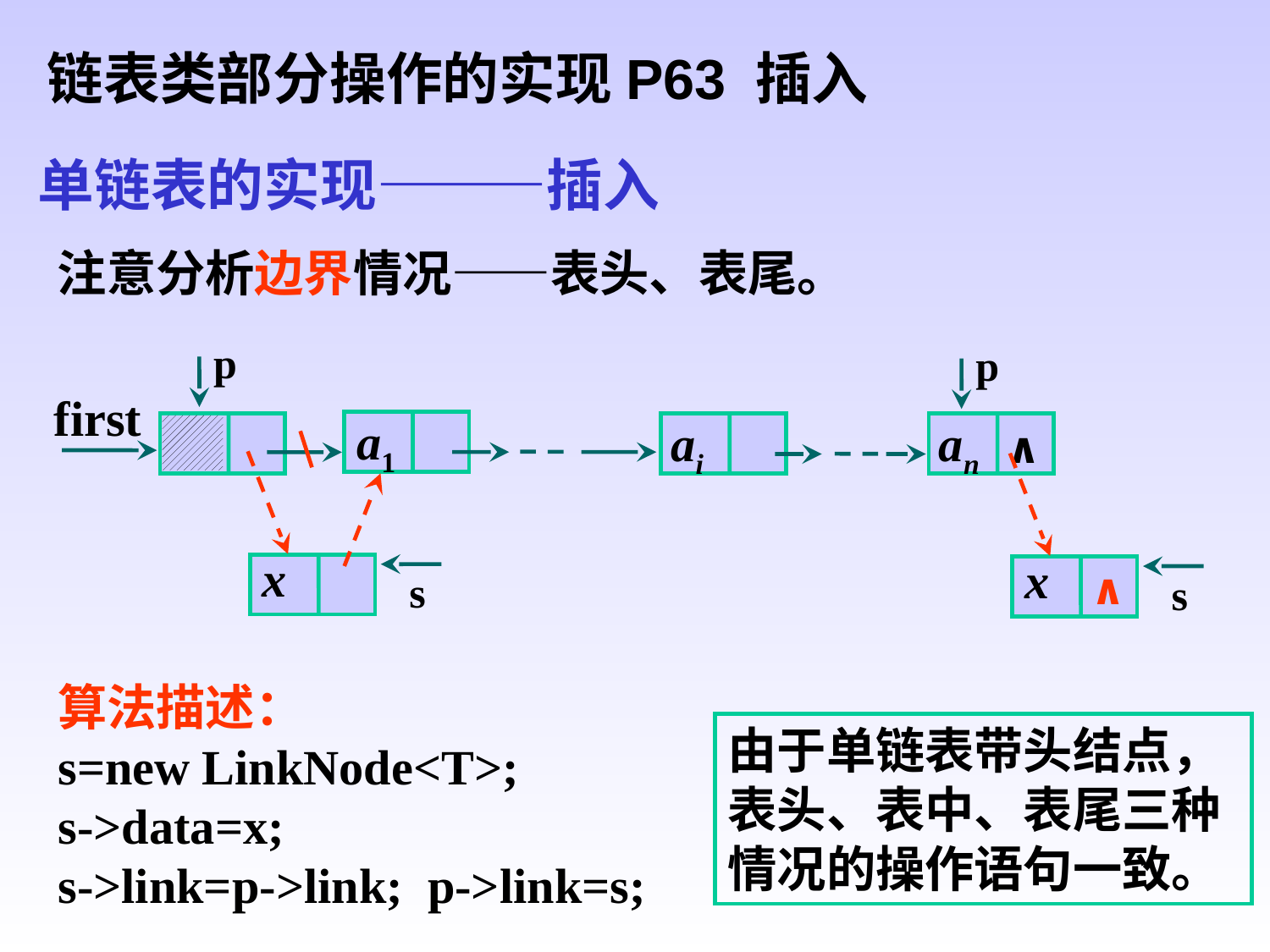

链表类部分操作的实现P63 插入
单链表的实现———插入
注意分析边界情况——表头、表尾。
p

x

s
p

x

s
first
a1

ai

an

∧

∧
算法描述：
s=new LinkNode<T>;
s->data=x;
s->link=p->link;  p->link=s;
由于单链表带头结点，表头、表中、表尾三种情况的操作语句一致。